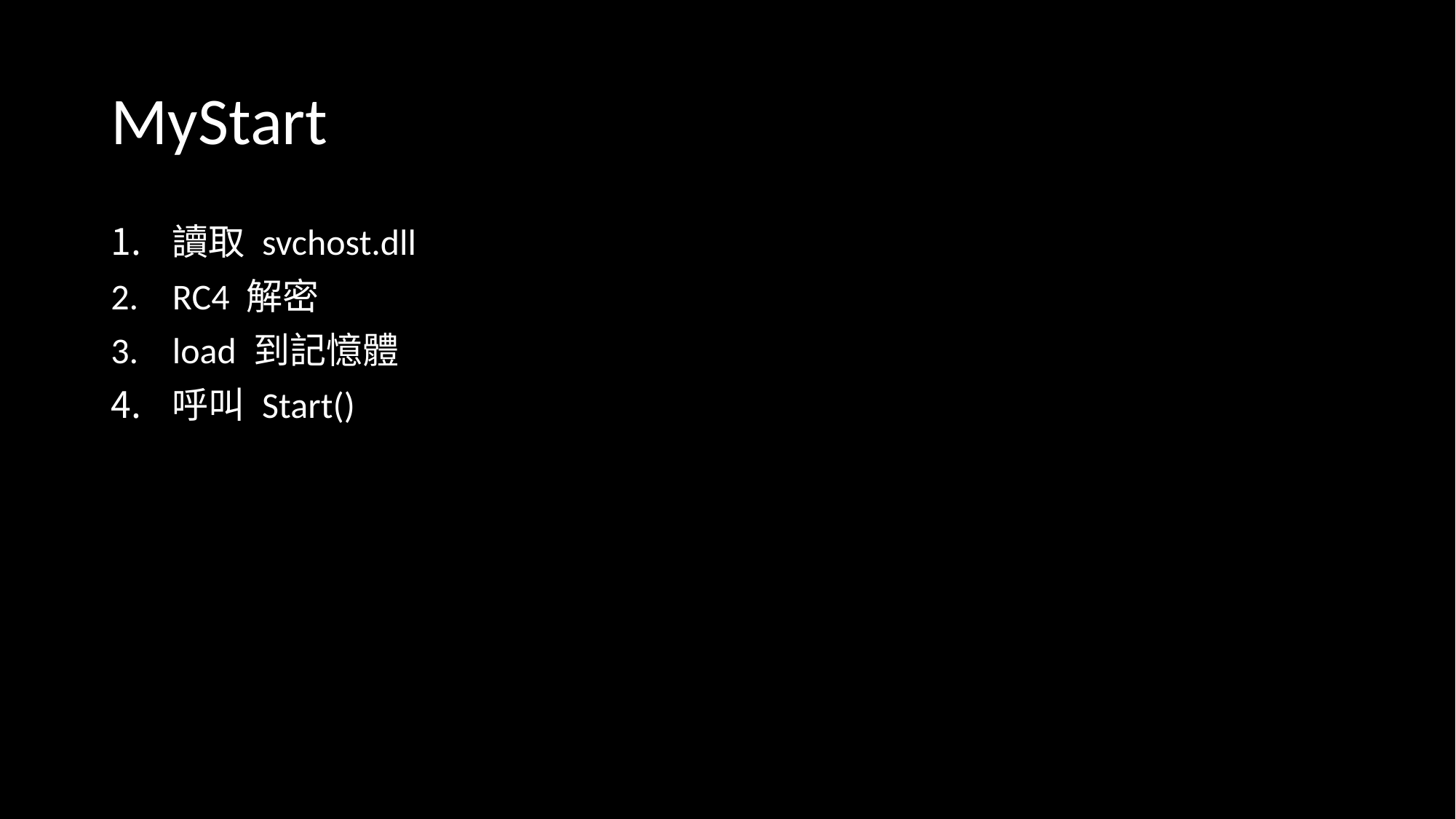

# MyStart
讀取 svchost.dll
RC4 解密
load 到記憶體
呼叫 Start()